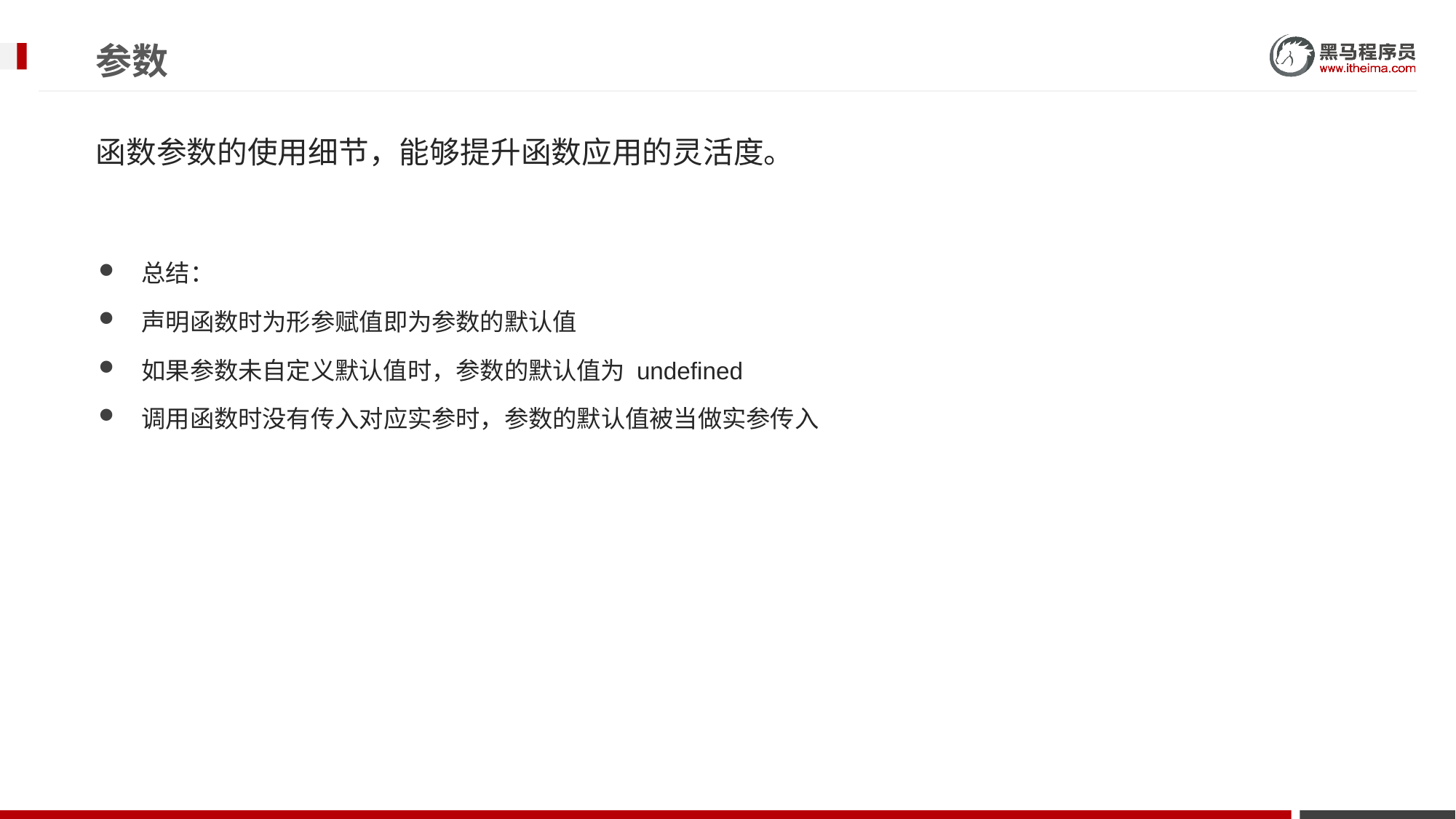

# 参数
函数参数的使用细节，能够提升函数应用的灵活度。
总结：
声明函数时为形参赋值即为参数的默认值
如果参数未自定义默认值时，参数的默认值为 undefined
调用函数时没有传入对应实参时，参数的默认值被当做实参传入